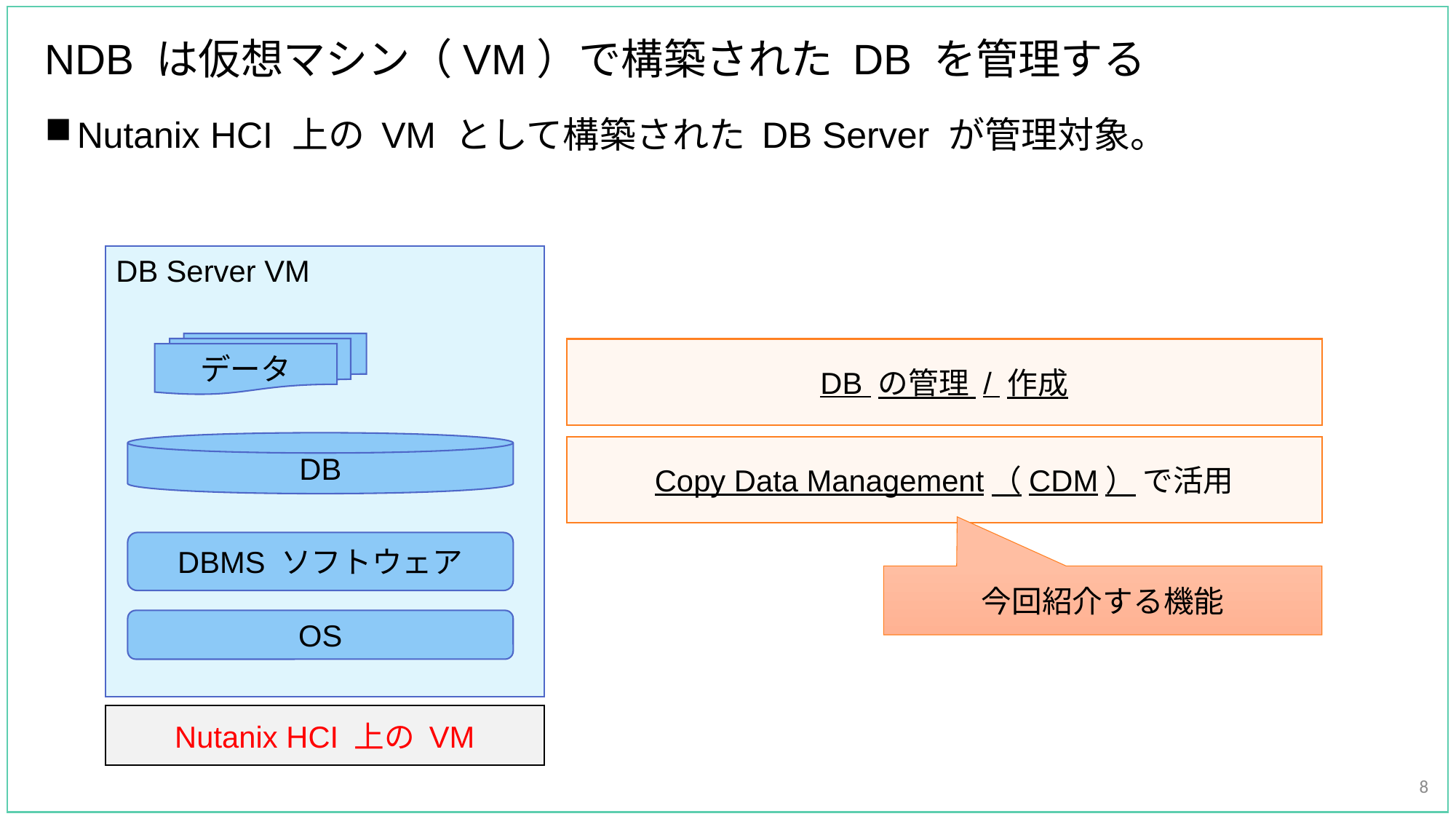

# NDB は仮想マシン（VM）で構築された DB を管理する
Nutanix HCI 上の VM として構築された DB Server が管理対象。
DB Server VM
データ
DB の管理 / 作成
DB
Copy Data Management（CDM） で活用
DBMS ソフトウェア
今回紹介する機能
OS
Nutanix HCI 上の VM
8